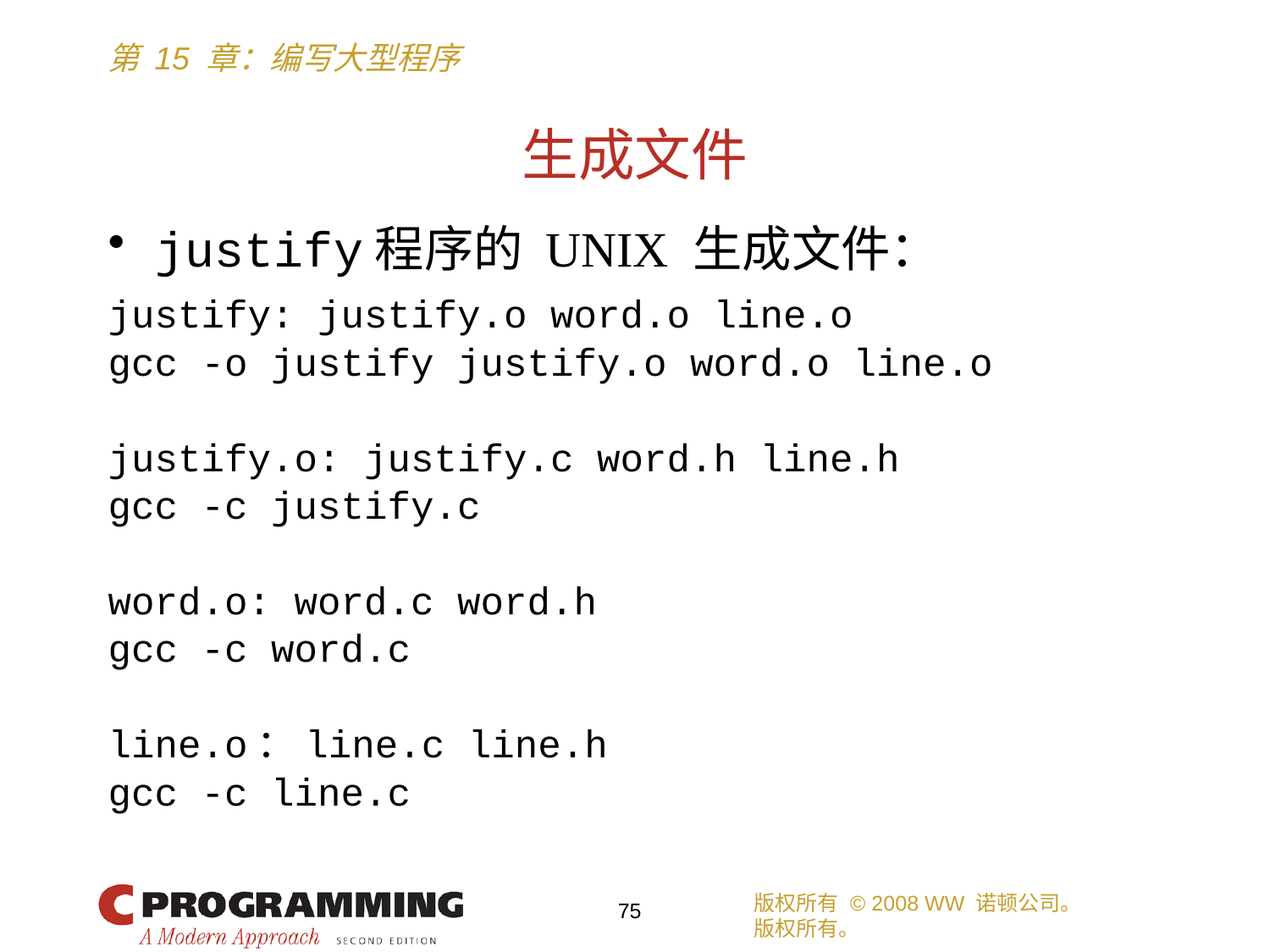

# 生成文件
justify程序的 UNIX 生成文件：
justify: justify.o word.o line.o
gcc -o justify justify.o word.o line.o

justify.o: justify.c word.h line.h
gcc -c justify.c

word.o: word.c word.h
gcc -c word.c

line.o：line.c line.h
gcc -c line.c

版权所有 © 2008 WW 诺顿公司。
版权所有。
75